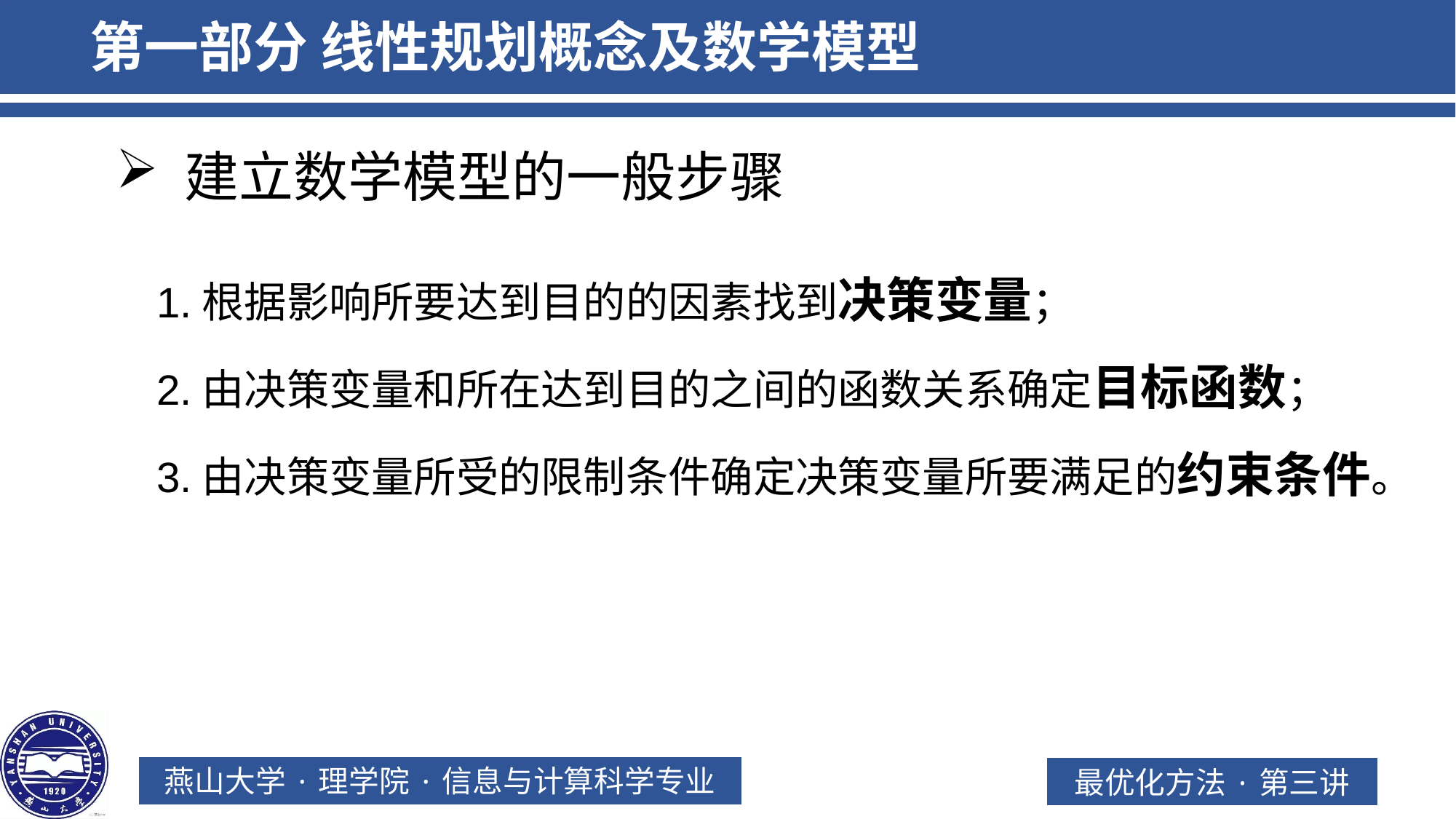

第一部分 线性规划概念及数学模型
建立数学模型的一般步骤
1.根据影响所要达到目的的因素找到决策变量；
2.由决策变量和所在达到目的之间的函数关系确定目标函数；
3.由决策变量所受的限制条件确定决策变量所要满足的约束条件。